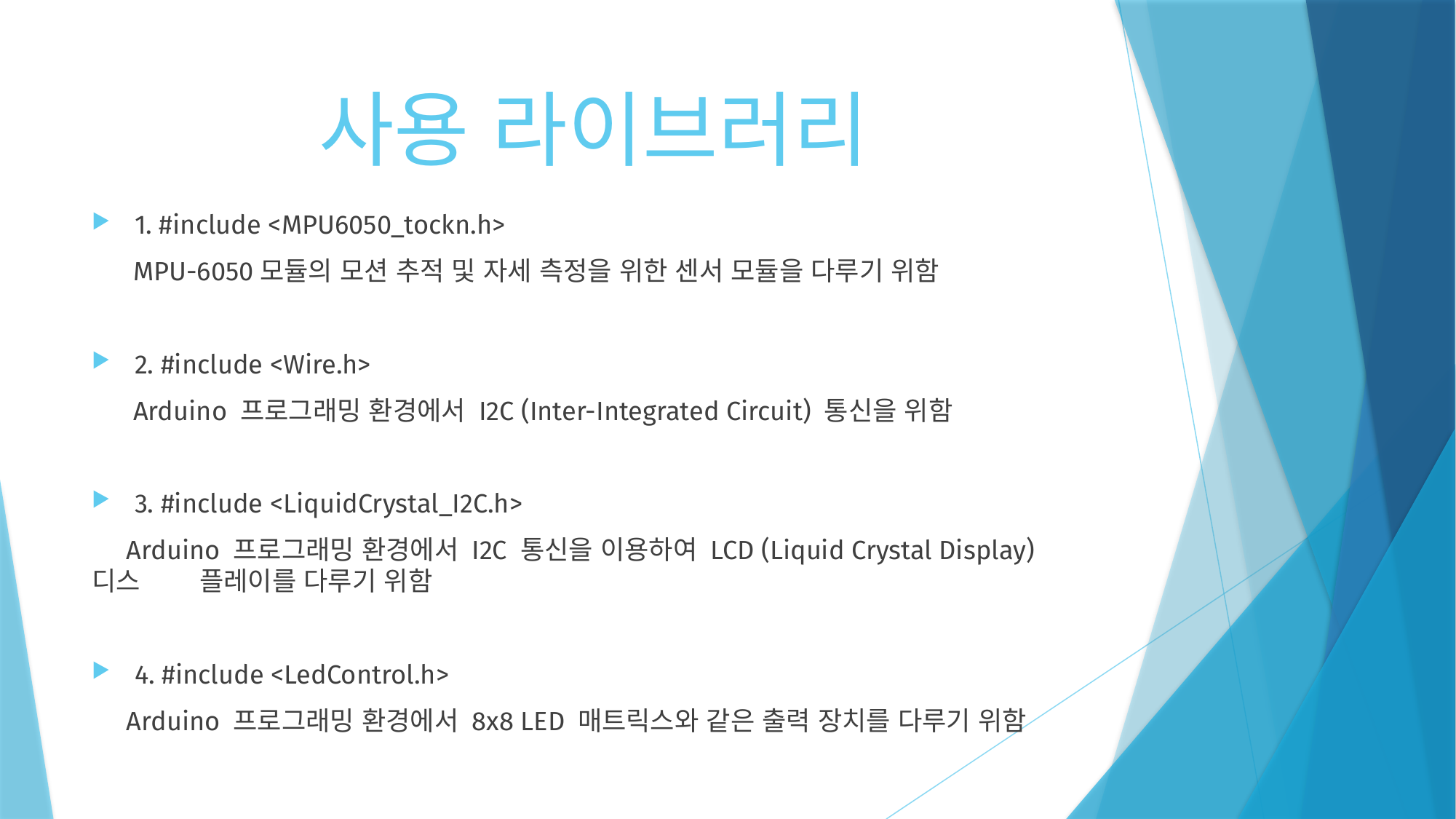

# 사용 라이브러리
1. #include <MPU6050_tockn.h>
      MPU-6050모듈의 모션 추적 및 자세 측정을 위한 센서 모듈을 다루기 위함

2. #include <Wire.h>
      Arduino 프로그래밍 환경에서 I2C (Inter-Integrated Circuit) 통신을 위함

3. #include <LiquidCrystal_I2C.h>
     Arduino 프로그래밍 환경에서 I2C 통신을 이용하여 LCD (Liquid Crystal Display) 디스        플레이를 다루기 위함

4. #include <LedControl.h>
     Arduino 프로그래밍 환경에서 8x8 LED 매트릭스와 같은 출력 장치를 다루기 위함